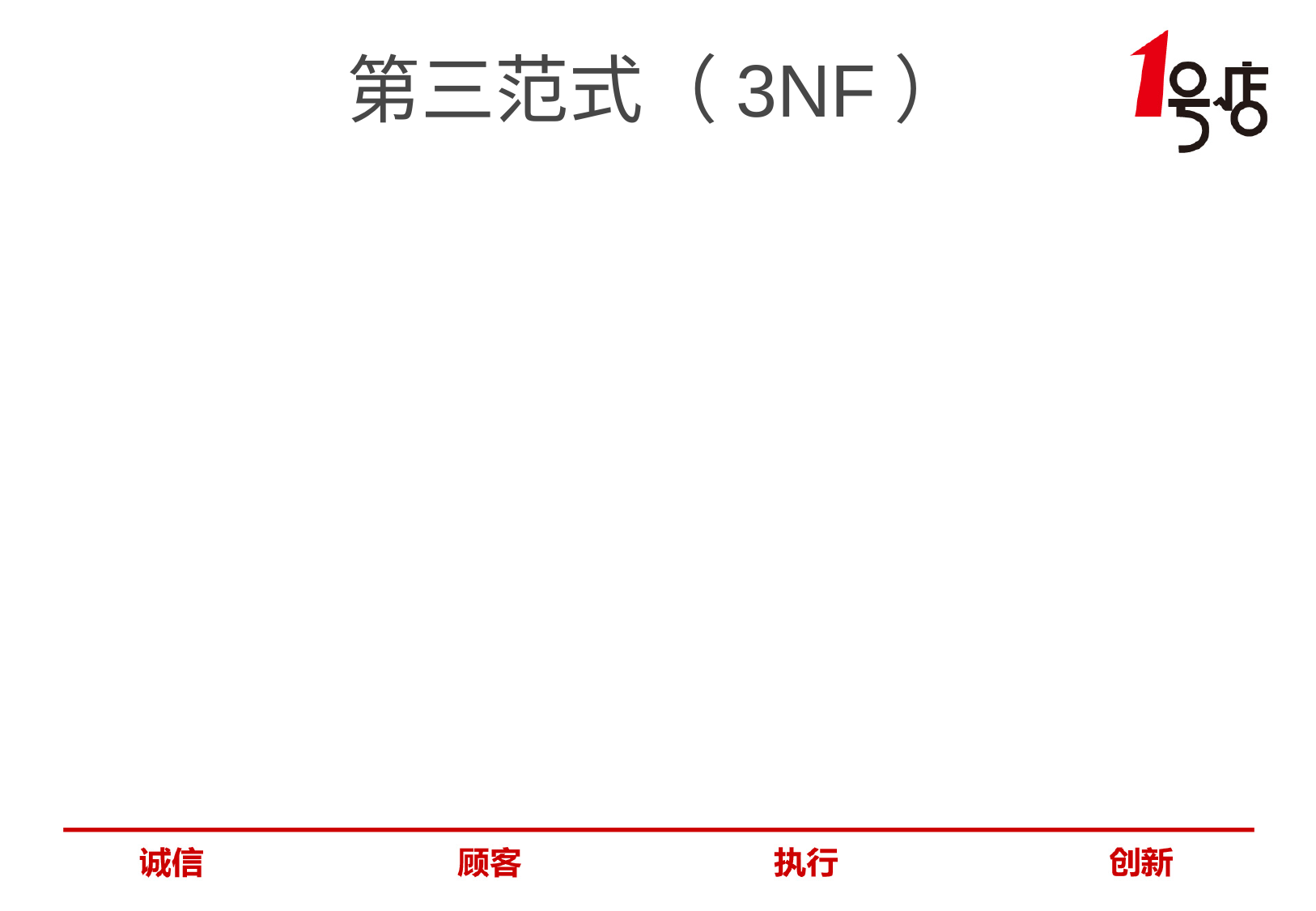

# 第三范式（3NF）
它也会存在数据冗余、更新异常、插入异常和删除异常的情况，读者可自行分析得知。
把学生关系表分为如下两个表：
学生：(学号, 姓名, 年龄, 所在学院)；
学院：(学院, 地点, 电话)。